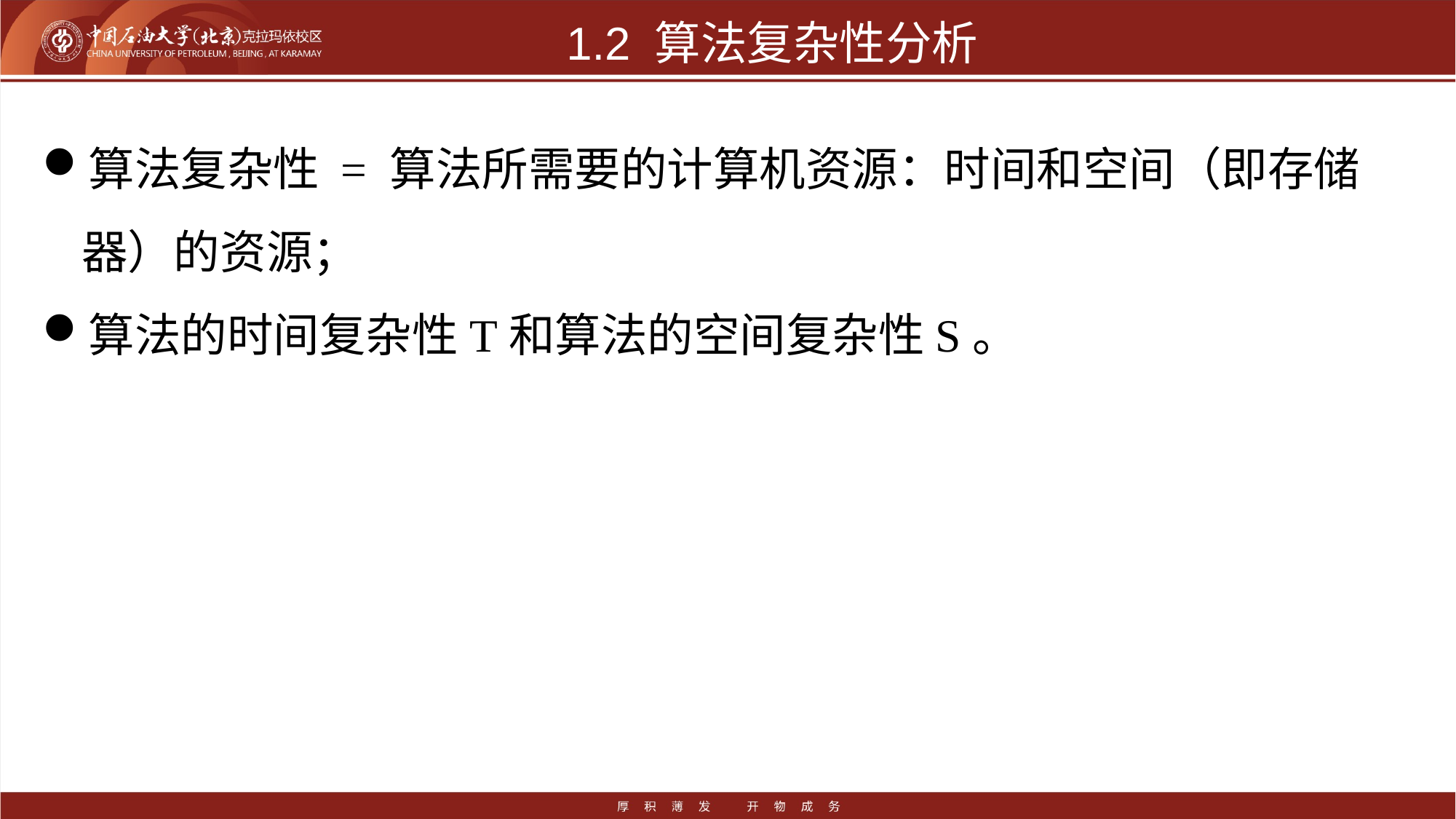

# 1.2 算法复杂性分析
算法复杂性 = 算法所需要的计算机资源：时间和空间（即存储器）的资源；
算法的时间复杂性T和算法的空间复杂性S。